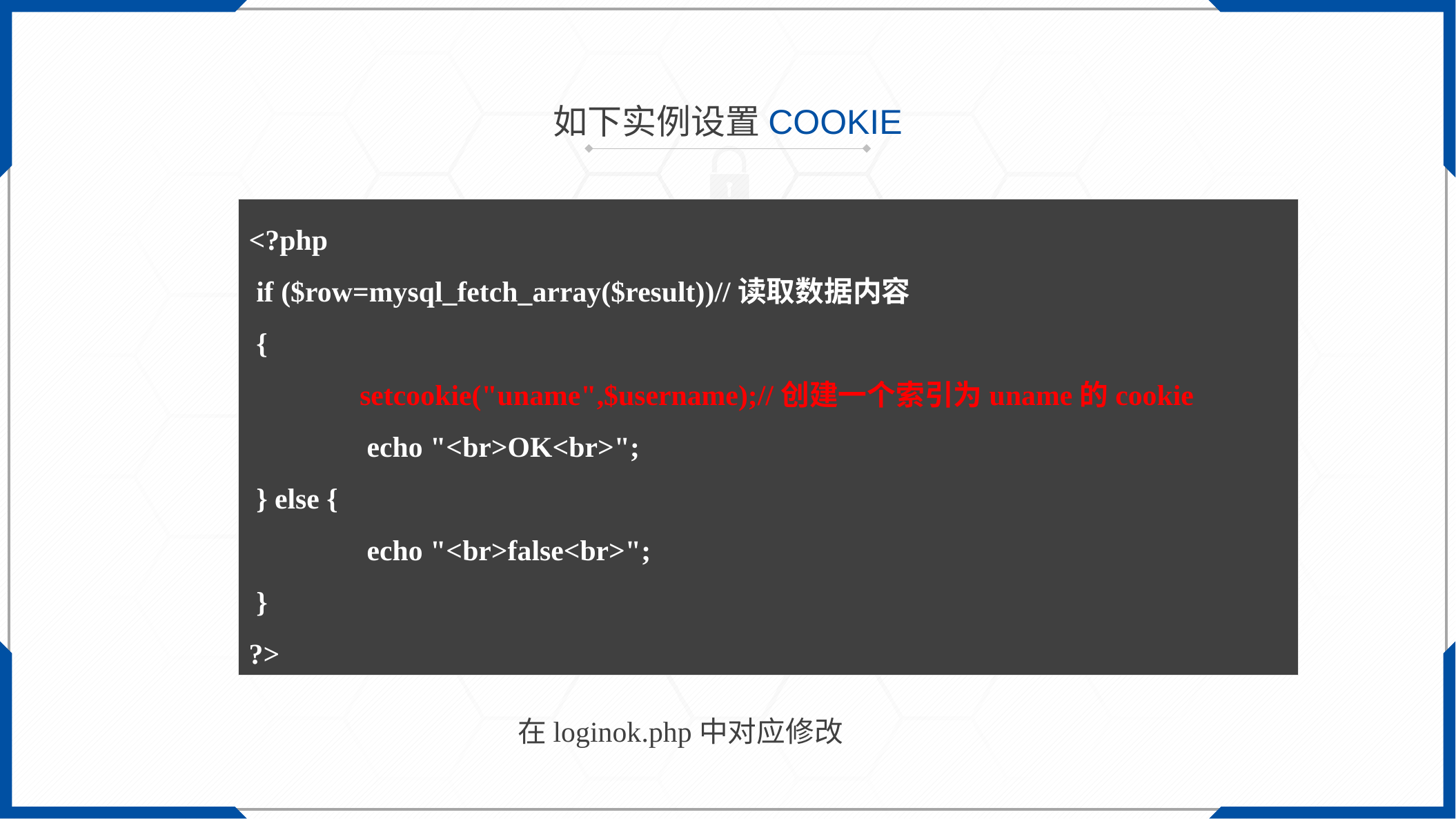

如下实例设置COOKIE
<?php
 if ($row=mysql_fetch_array($result))//读取数据内容
 {
 	 setcookie("uname",$username);//创建一个索引为uname的cookie
 	  echo "<br>OK<br>";
 } else {
 	  echo "<br>false<br>";
 }
?>
在loginok.php中对应修改